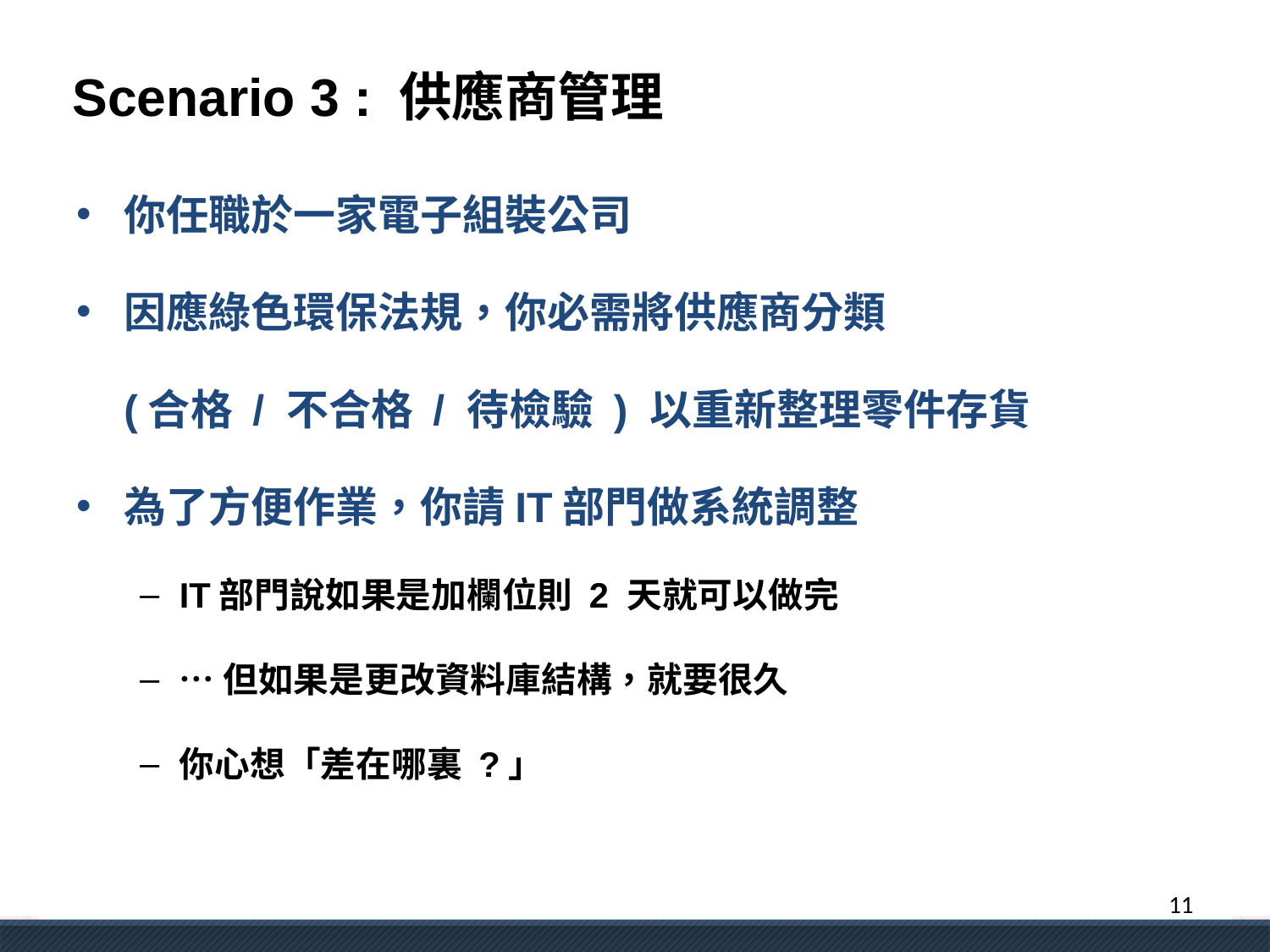

# Scenario 3 : 供應商管理
你任職於一家電子組裝公司
因應綠色環保法規，你必需將供應商分類
	(合格 / 不合格 / 待檢驗 ) 以重新整理零件存貨
為了方便作業，你請IT部門做系統調整
IT部門說如果是加欄位則 2 天就可以做完
…但如果是更改資料庫結構，就要很久
你心想「差在哪裏 ?」
11